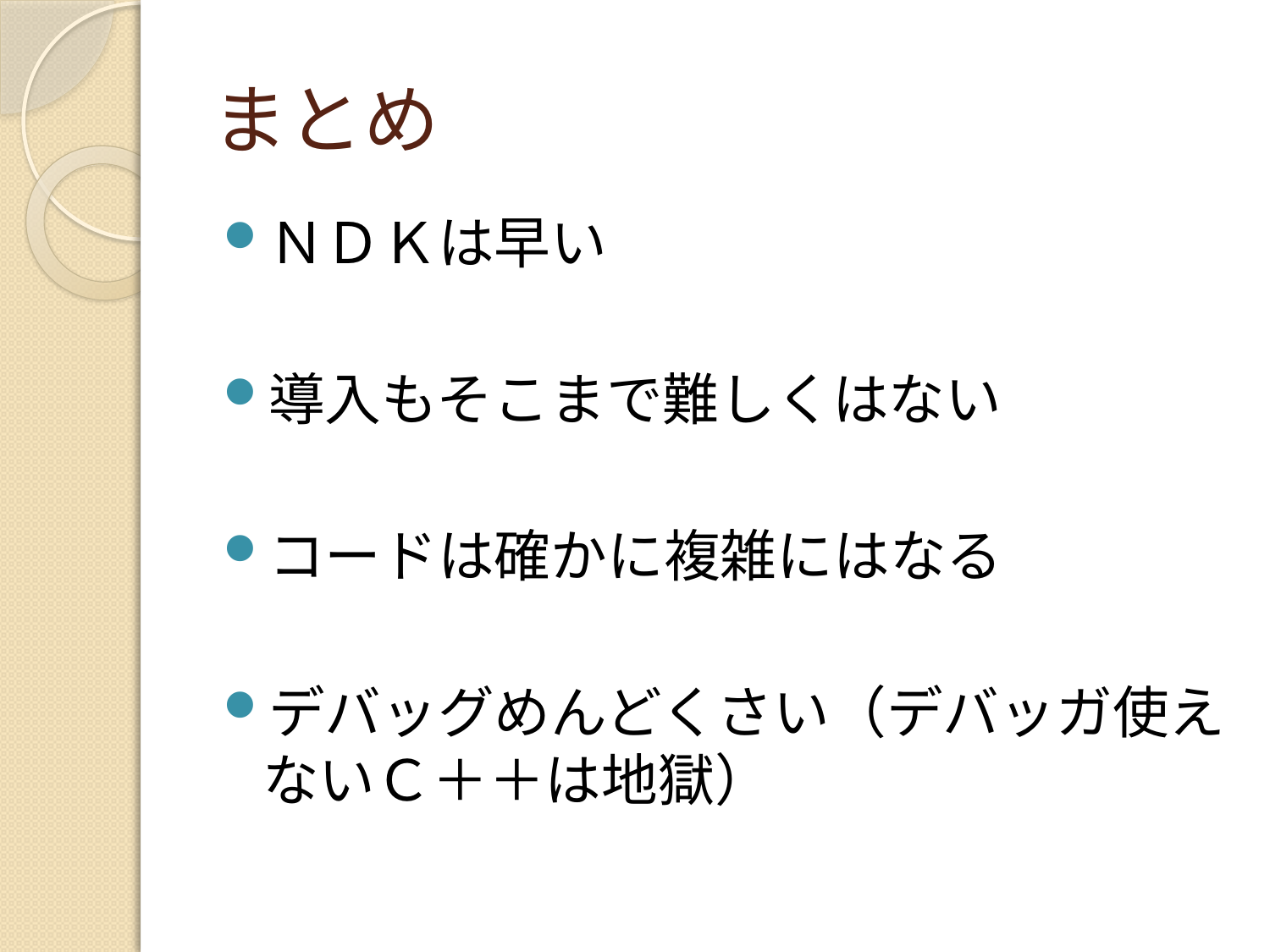

# まとめ
ＮＤＫは早い

導入もそこまで難しくはない

コードは確かに複雑にはなる

デバッグめんどくさい（デバッガ使えないＣ＋＋は地獄）